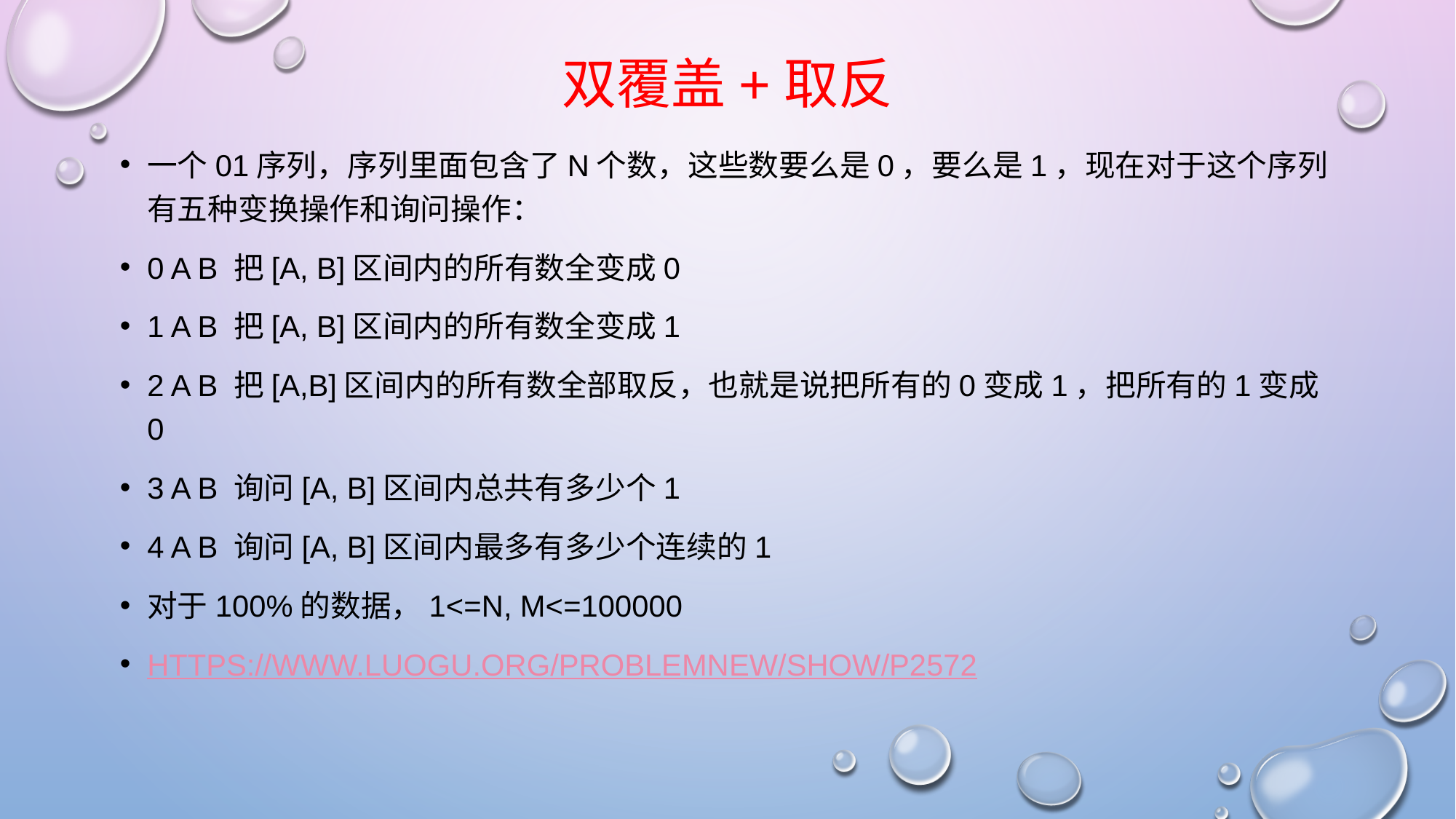

# 双覆盖+取反
一个01序列，序列里面包含了n个数，这些数要么是0，要么是1，现在对于这个序列有五种变换操作和询问操作：
0 a b 把[a, b]区间内的所有数全变成0
1 a b 把[a, b]区间内的所有数全变成1
2 a b 把[a,b]区间内的所有数全部取反，也就是说把所有的0变成1，把所有的1变成0
3 a b 询问[a, b]区间内总共有多少个1
4 a b 询问[a, b]区间内最多有多少个连续的1
对于100%的数据，1<=n, m<=100000
https://www.luogu.org/problemnew/show/P2572